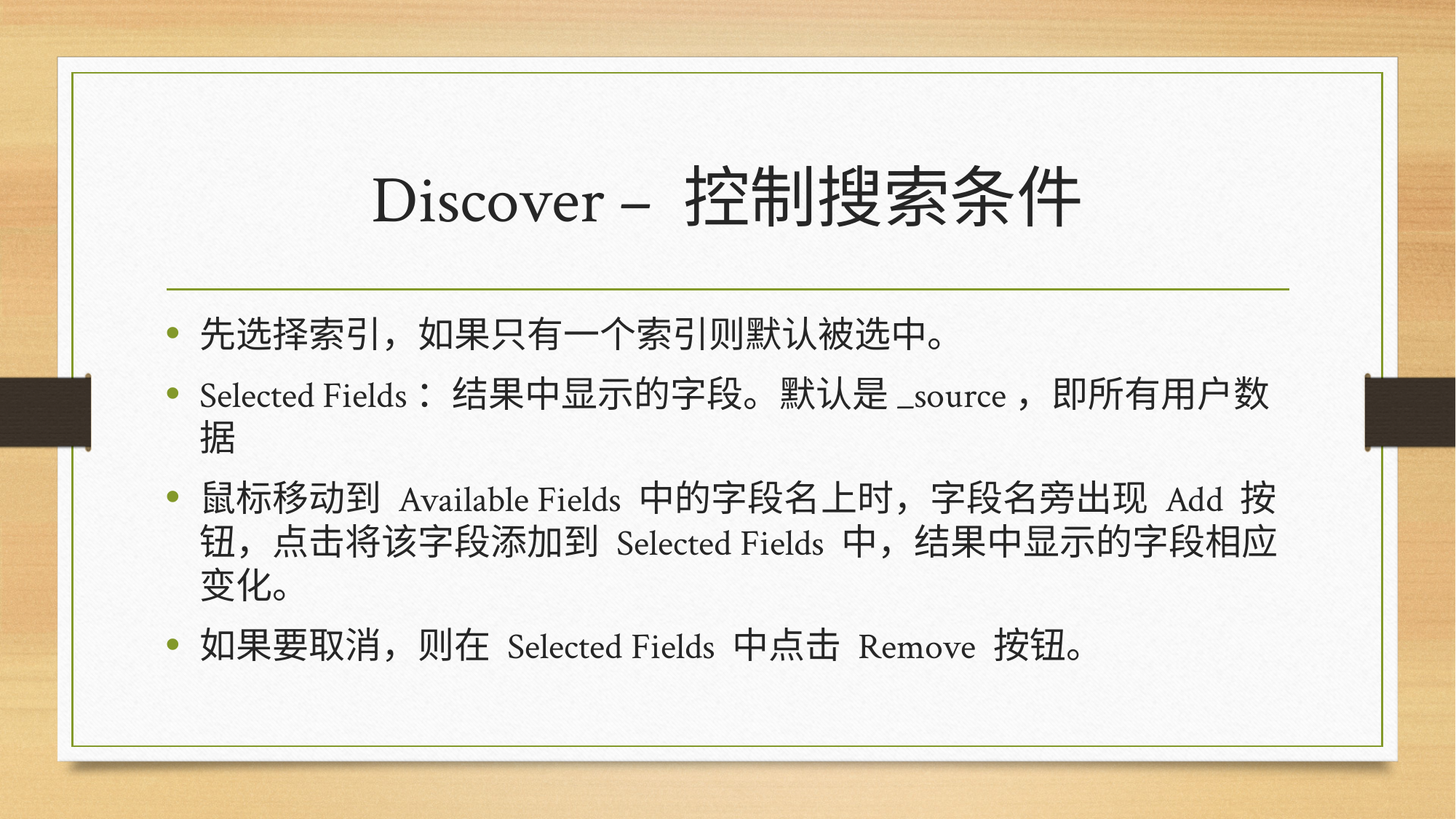

# Discover – 控制搜索条件
先选择索引，如果只有一个索引则默认被选中。
Selected Fields：结果中显示的字段。默认是_source，即所有用户数据
鼠标移动到 Available Fields 中的字段名上时，字段名旁出现 Add 按钮，点击将该字段添加到 Selected Fields 中，结果中显示的字段相应变化。
如果要取消，则在 Selected Fields 中点击 Remove 按钮。